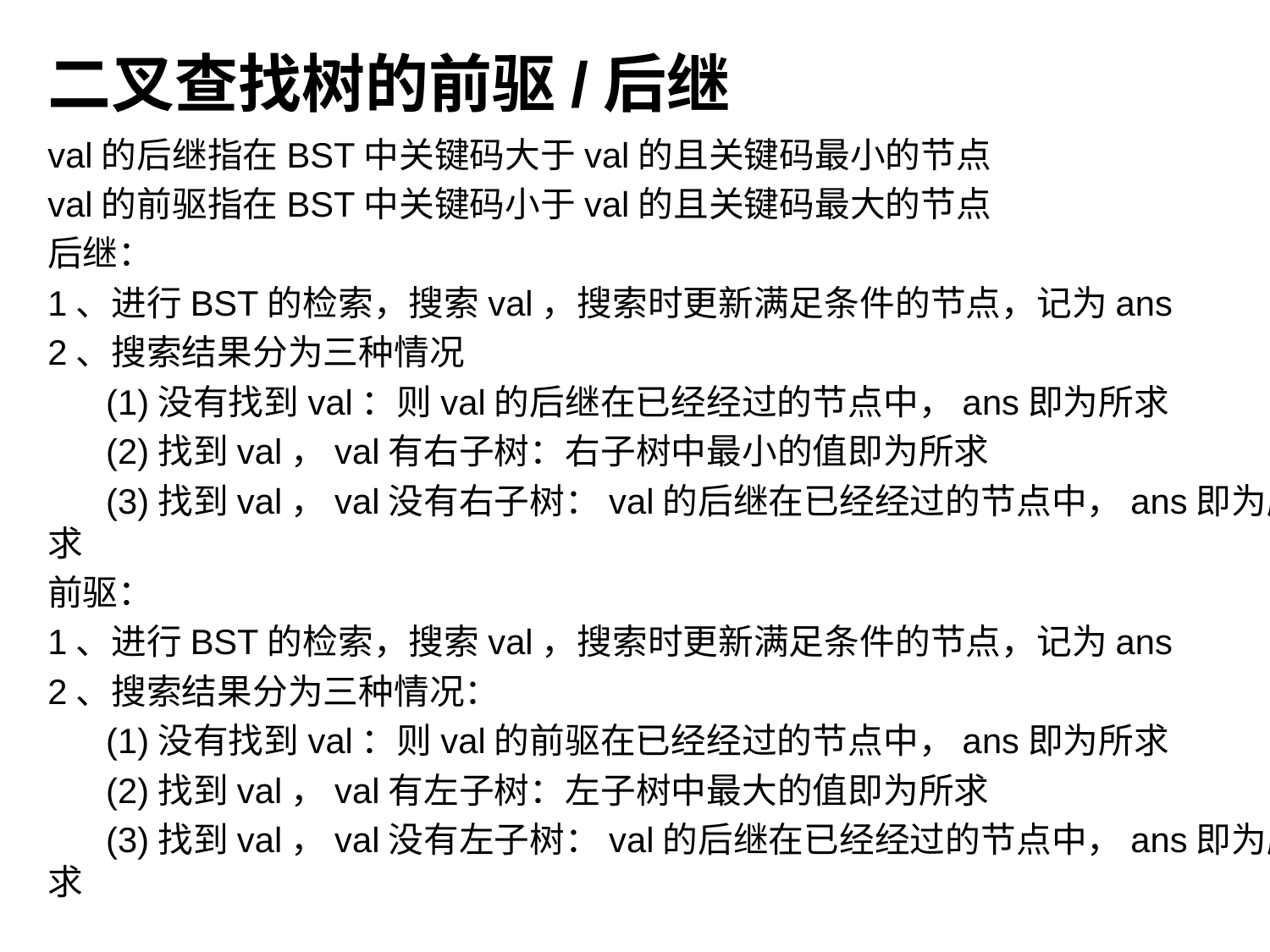

# 二叉查找树的前驱/后继
val的后继指在BST中关键码大于val的且关键码最小的节点
val的前驱指在BST中关键码小于val的且关键码最大的节点
后继：
1、进行BST的检索，搜索val，搜索时更新满足条件的节点，记为ans
2、搜索结果分为三种情况
      (1)没有找到val：则val的后继在已经经过的节点中，ans即为所求
      (2)找到val，val有右子树：右子树中最小的值即为所求
      (3)找到val，val没有右子树：val的后继在已经经过的节点中，ans即为所求
前驱：
1、进行BST的检索，搜索val，搜索时更新满足条件的节点，记为ans
2、搜索结果分为三种情况：
      (1)没有找到val：则val的前驱在已经经过的节点中，ans即为所求
      (2)找到val，val有左子树：左子树中最大的值即为所求
      (3)找到val，val没有左子树：val的后继在已经经过的节点中，ans即为所求